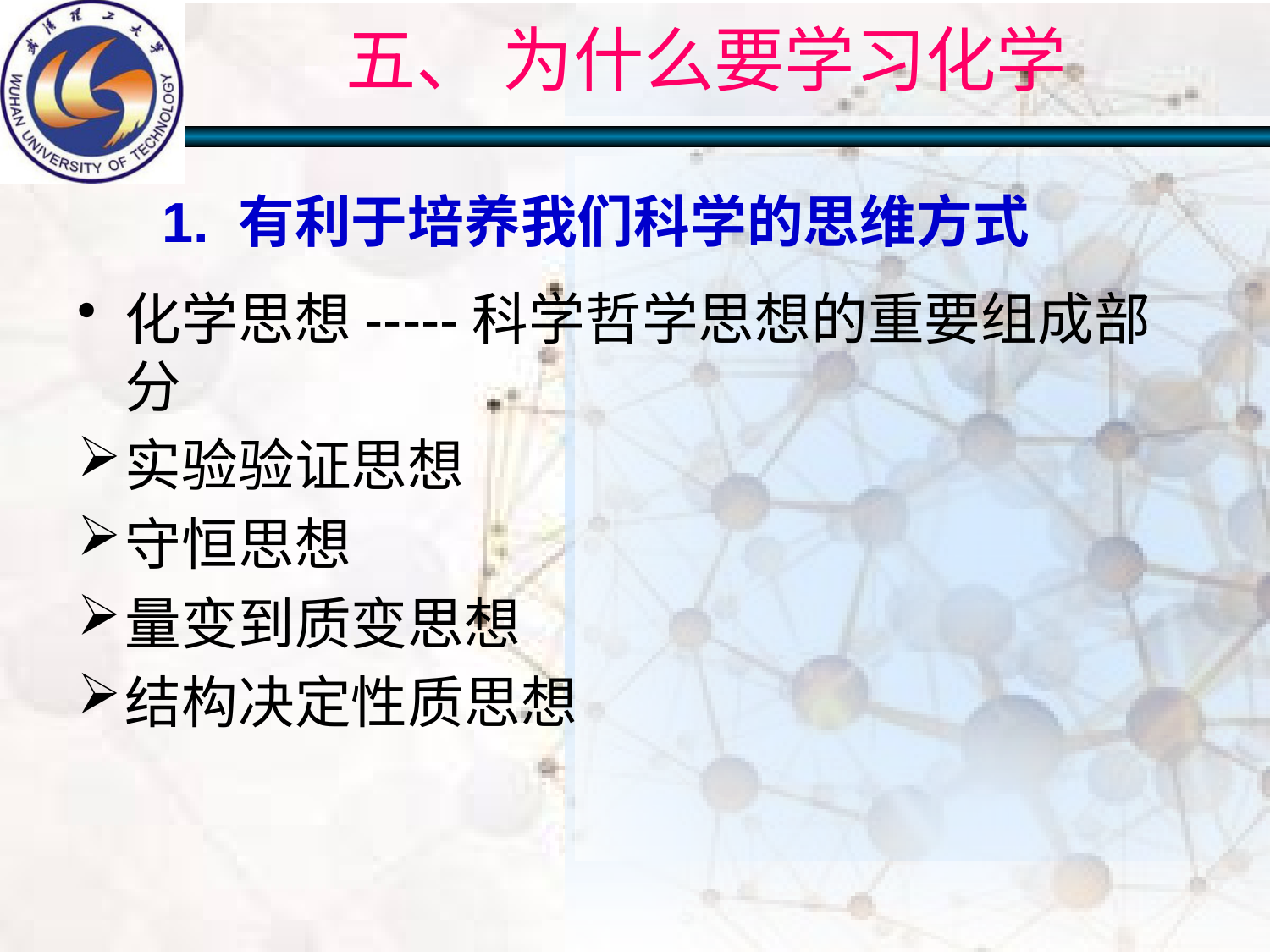

五、 为什么要学习化学
1. 有利于培养我们科学的思维方式
化学思想-----科学哲学思想的重要组成部分
实验验证思想
守恒思想
量变到质变思想
结构决定性质思想